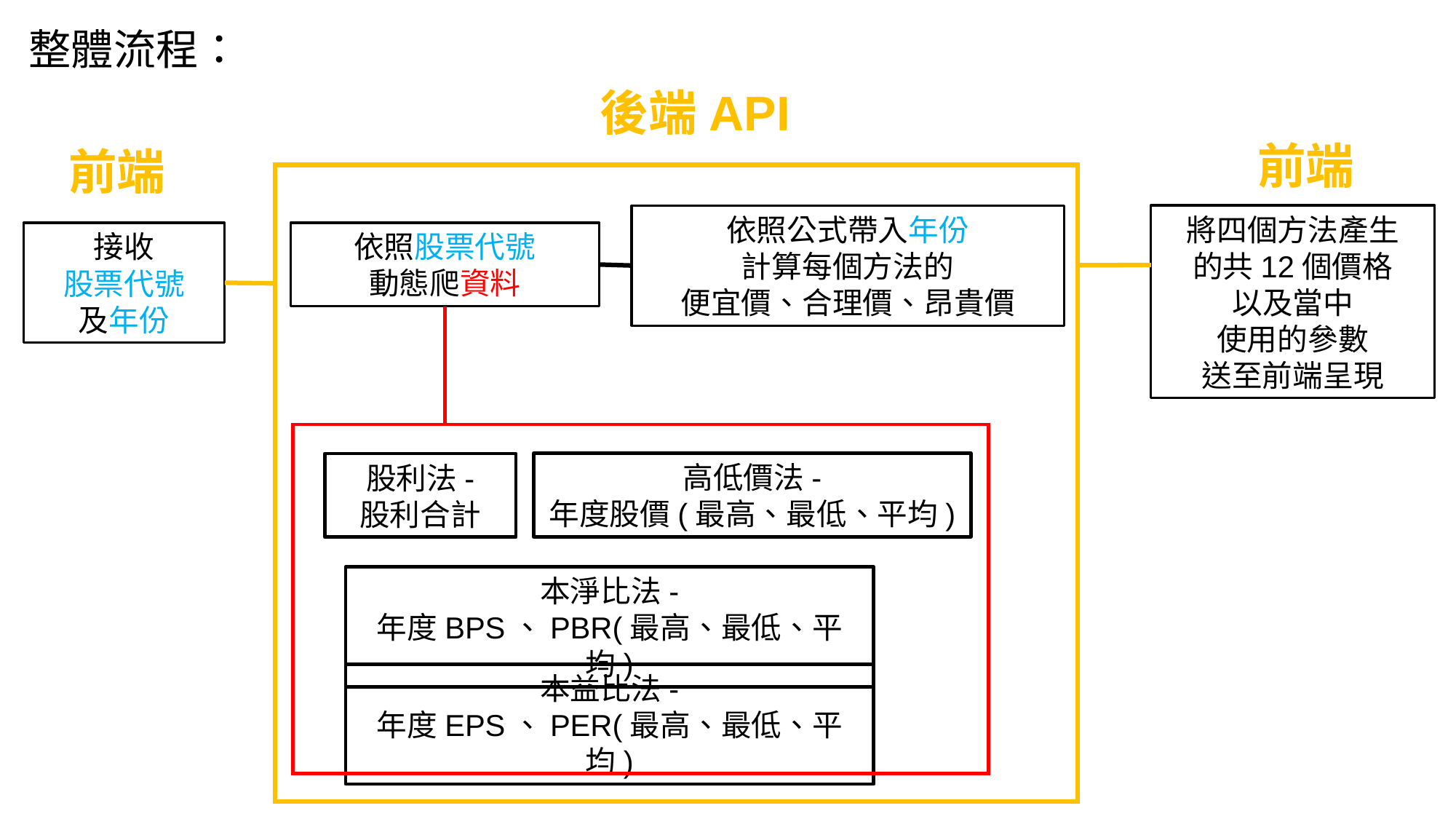

整體流程：
後端API
前端
前端

將四個方法產生
的共12個價格
以及當中
使用的參數
送至前端呈現
依照公式帶入年份
計算每個方法的
便宜價、合理價、昂貴價
接收
股票代號
及年份
依照股票代號
動態爬資料

高低價法-
年度股價(最高、最低、平均)
股利法-
股利合計
本淨比法-
年度BPS、PBR(最高、最低、平均)
本益比法-
年度EPS、PER(最高、最低、平均)